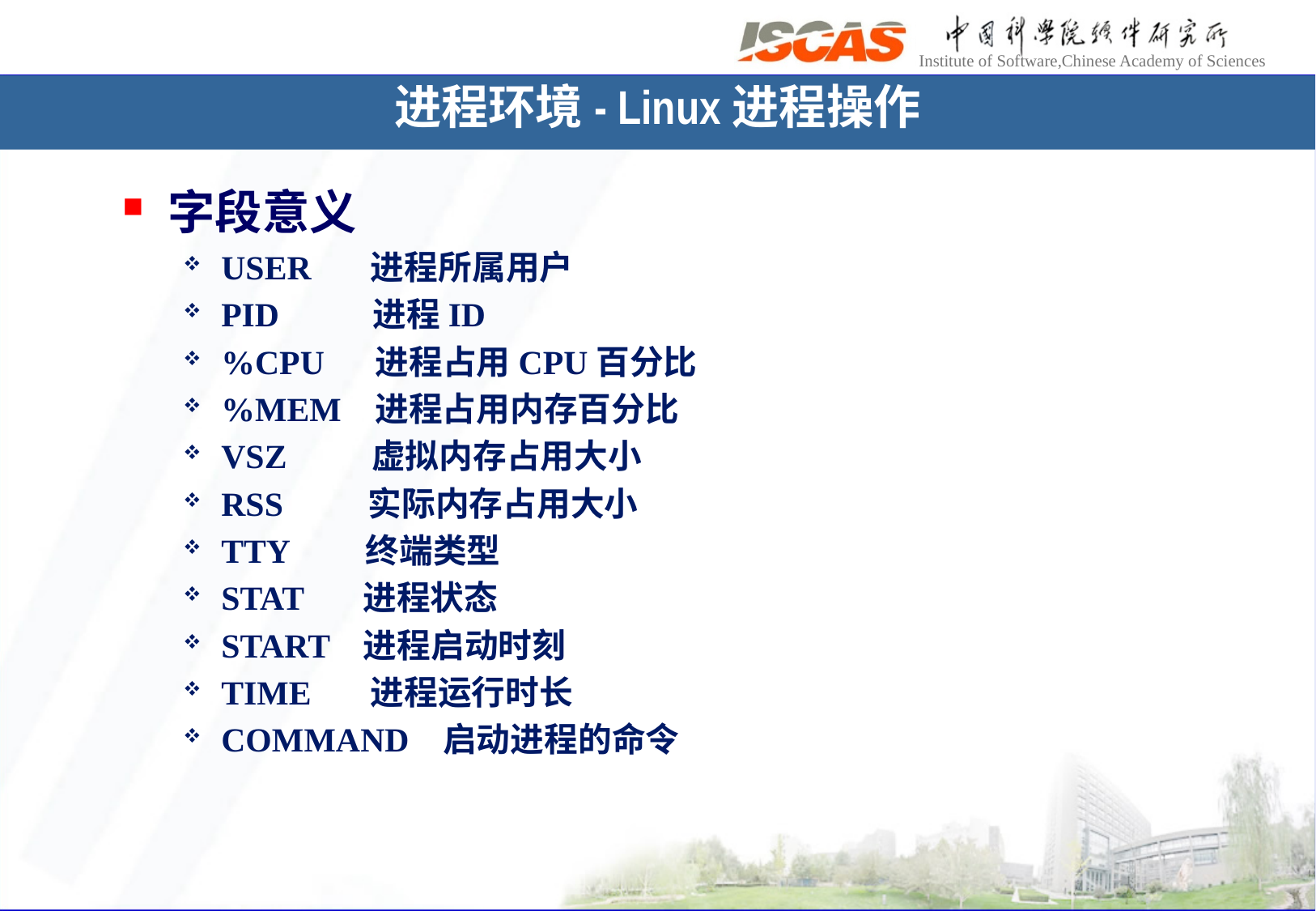

进程环境- Linux进程操作
字段意义
USER      进程所属用户
PID          进程ID
%CPU     进程占用CPU百分比
%MEM   进程占用内存百分比
VSZ         虚拟内存占用大小
RSS         实际内存占用大小
TTY        终端类型
STAT      进程状态
START   进程启动时刻
TIME      进程运行时长
COMMAND   启动进程的命令